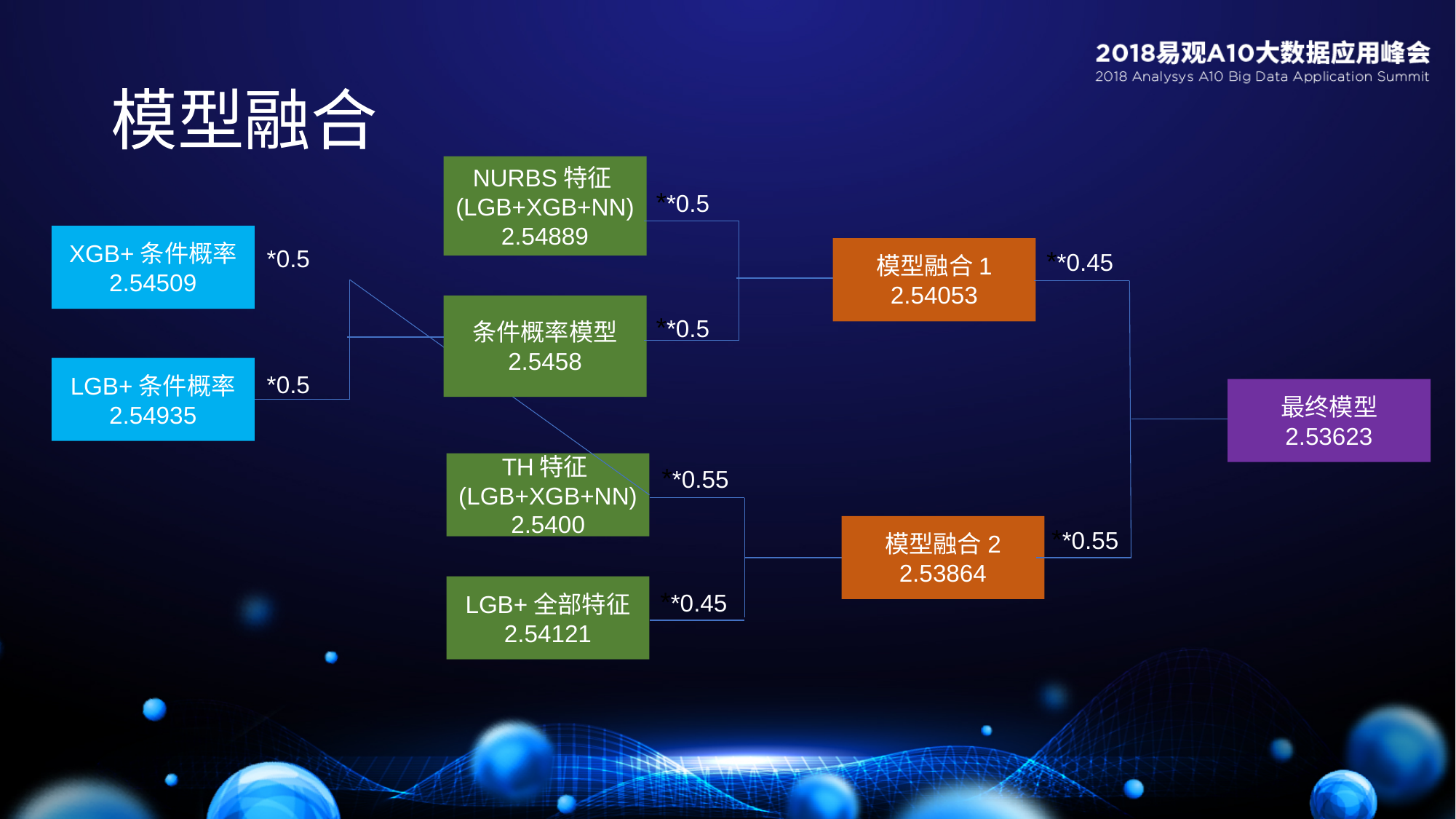

# 模型融合
NURBS特征(LGB+XGB+NN)
2.54889
**0.5
XGB+条件概率
2.54509
*0.5
模型融合1
2.54053
**0.45
条件概率模型
2.5458
**0.5
LGB+条件概率
2.54935
*0.5
最终模型
2.53623
TH特征(LGB+XGB+NN)
2.5400
**0.55
模型融合2
2.53864
**0.55
LGB+全部特征
2.54121
**0.45